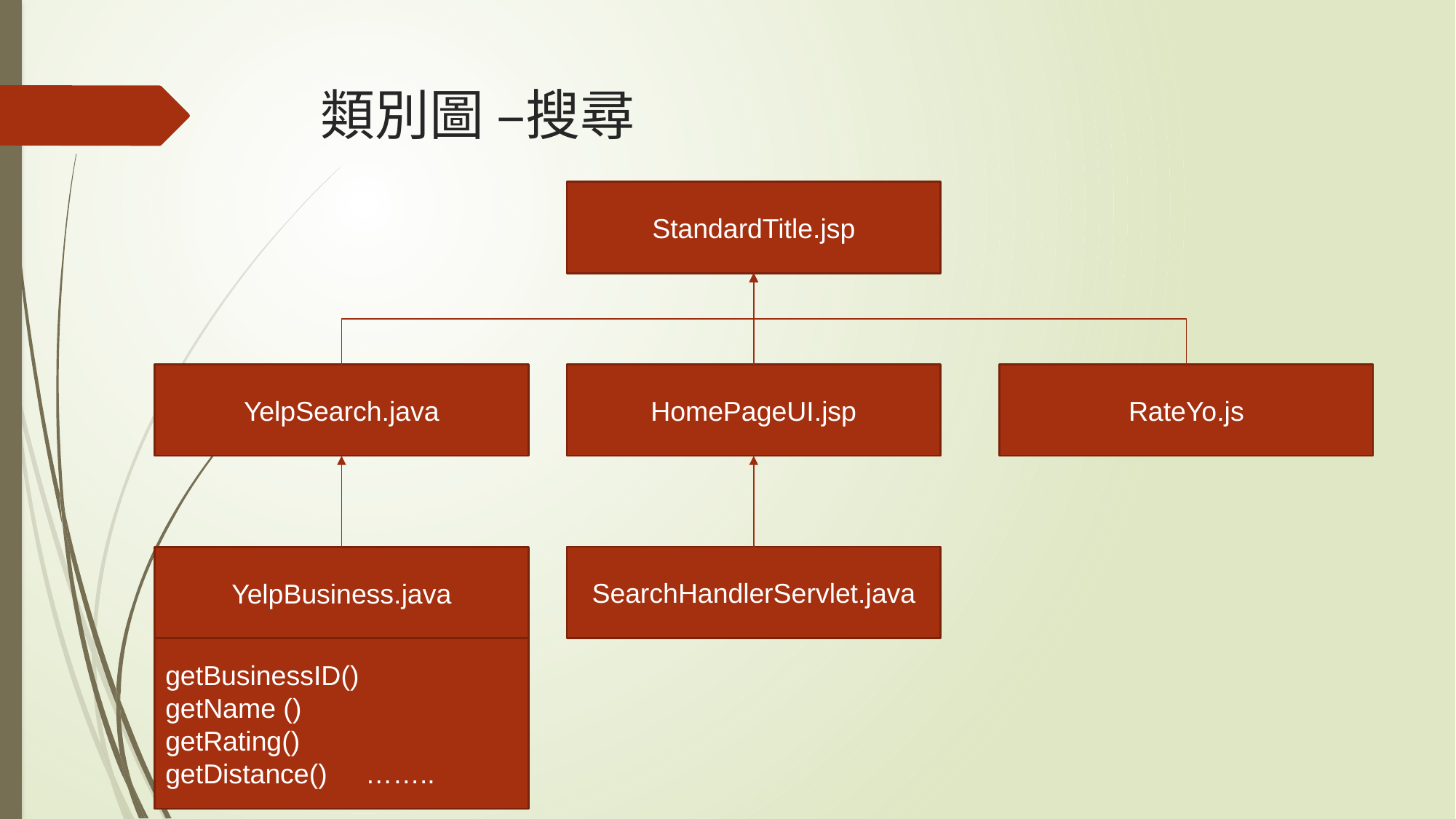

# 類別圖 –搜尋
StandardTitle.jsp

YelpSearch.java
HomePageUI.jsp
RateYo.js
SearchHandlerServlet.java
YelpBusiness.java
getBusinessID()
getName ()
getRating()
getDistance()     ……..